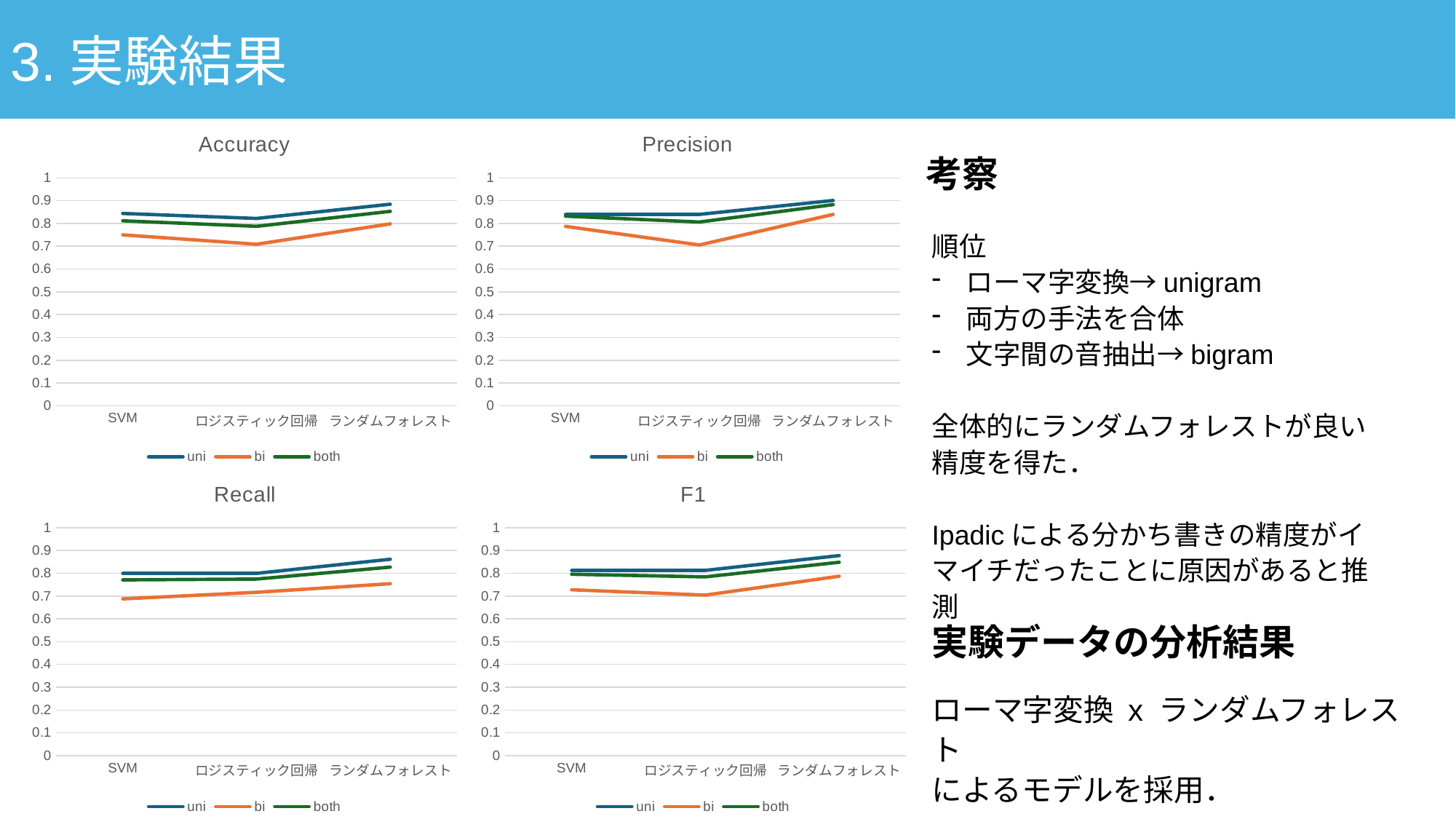

3.実験結果

### Chart: Precision

| Category | uni | bi | both |
|---|---|---|---|
| SVM | 0.83966 | 0.78705 | 0.83181 |
| ロジスティック回帰 | 0.83966 | 0.70561 | 0.80628 |
| ランダムフォレスト | 0.90078 | 0.83959 | 0.88239 |

### Chart: Accuracy

| Category | uni | bi | both |
|---|---|---|---|
| SVM | 0.84375 | 0.74988 | 0.81149 |
| ロジスティック回帰 | 0.82187 | 0.70873 | 0.78747 |
| ランダムフォレスト | 0.88437 | 0.79816 | 0.85299 |
考察
順位
ローマ字変換→unigram
両方の手法を合体
文字間の音抽出→bigram

全体的にランダムフォレストが良い精度を得た．

Ipadicによる分かち書きの精度がイマイチだったことに原因があると推測

### Chart: F1

| Category | uni | bi | both |
|---|---|---|---|
| SVM | 0.81293 | 0.72779 | 0.79582 |
| ロジスティック回帰 | 0.81293 | 0.70432 | 0.78444 |
| ランダムフォレスト | 0.87773 | 0.78715 | 0.84839 |

### Chart: Recall

| Category | uni | bi | both |
|---|---|---|---|
| SVM | 0.79986 | 0.68782 | 0.77126 |
| ロジスティック回帰 | 0.79986 | 0.71676 | 0.7748 |
| ランダムフォレスト | 0.86171 | 0.75444 | 0.82715 |
実験データの分析結果
ローマ字変換 x ランダムフォレスト
によるモデルを採用．